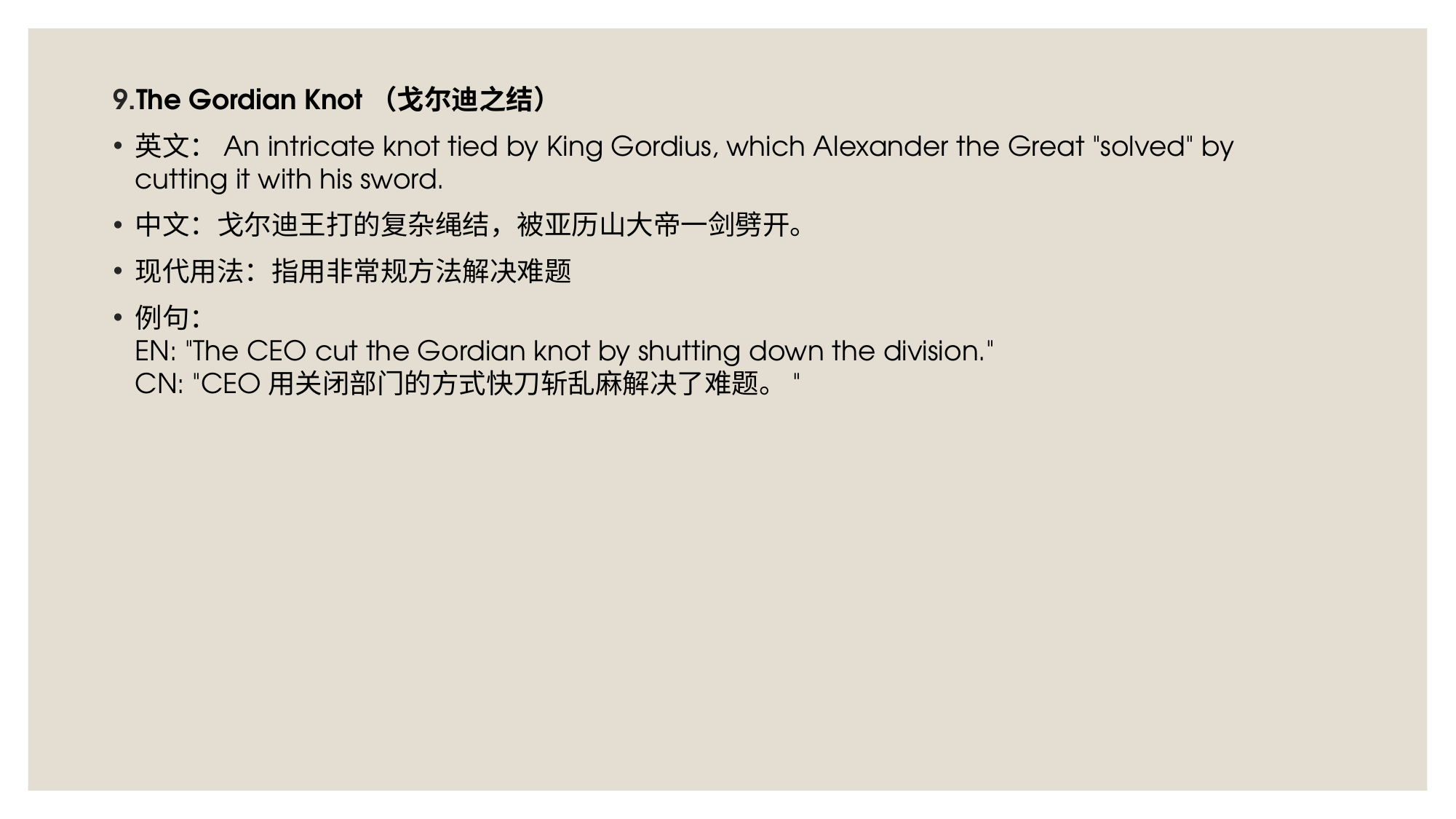

The Gordian Knot（戈尔迪之结）
英文：An intricate knot tied by King Gordius, which Alexander the Great "solved" by cutting it with his sword.
中文：戈尔迪王打的复杂绳结，被亚历山大帝一剑劈开。
现代用法：指用非常规方法解决难题
例句：
EN: "The CEO cut the Gordian knot by shutting down the division."
CN: "CEO用关闭部门的方式快刀斩乱麻解决了难题。"

#